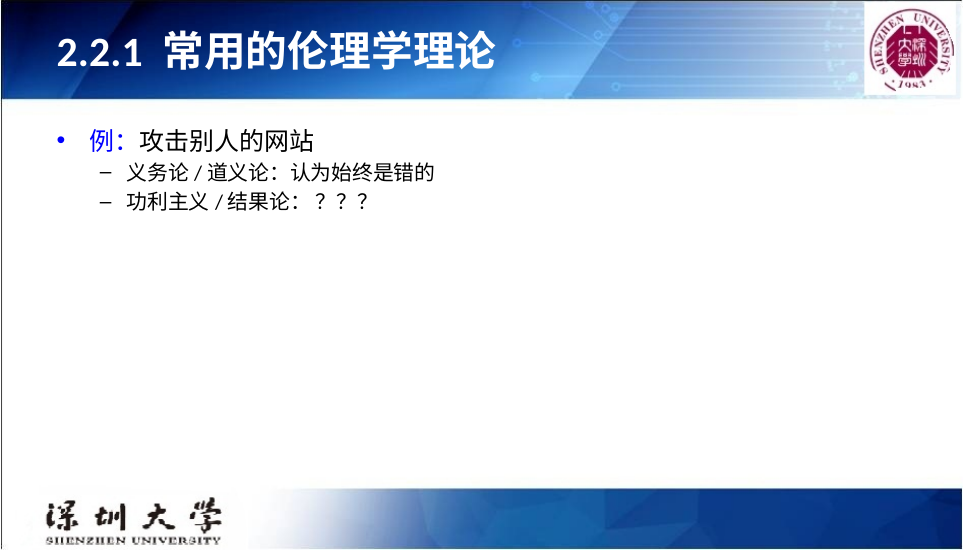

# 2.2.1 常用的伦理学理论
例：攻击别人的网站
义务论/道义论：认为始终是错的
功利主义/结果论： ？？？
18